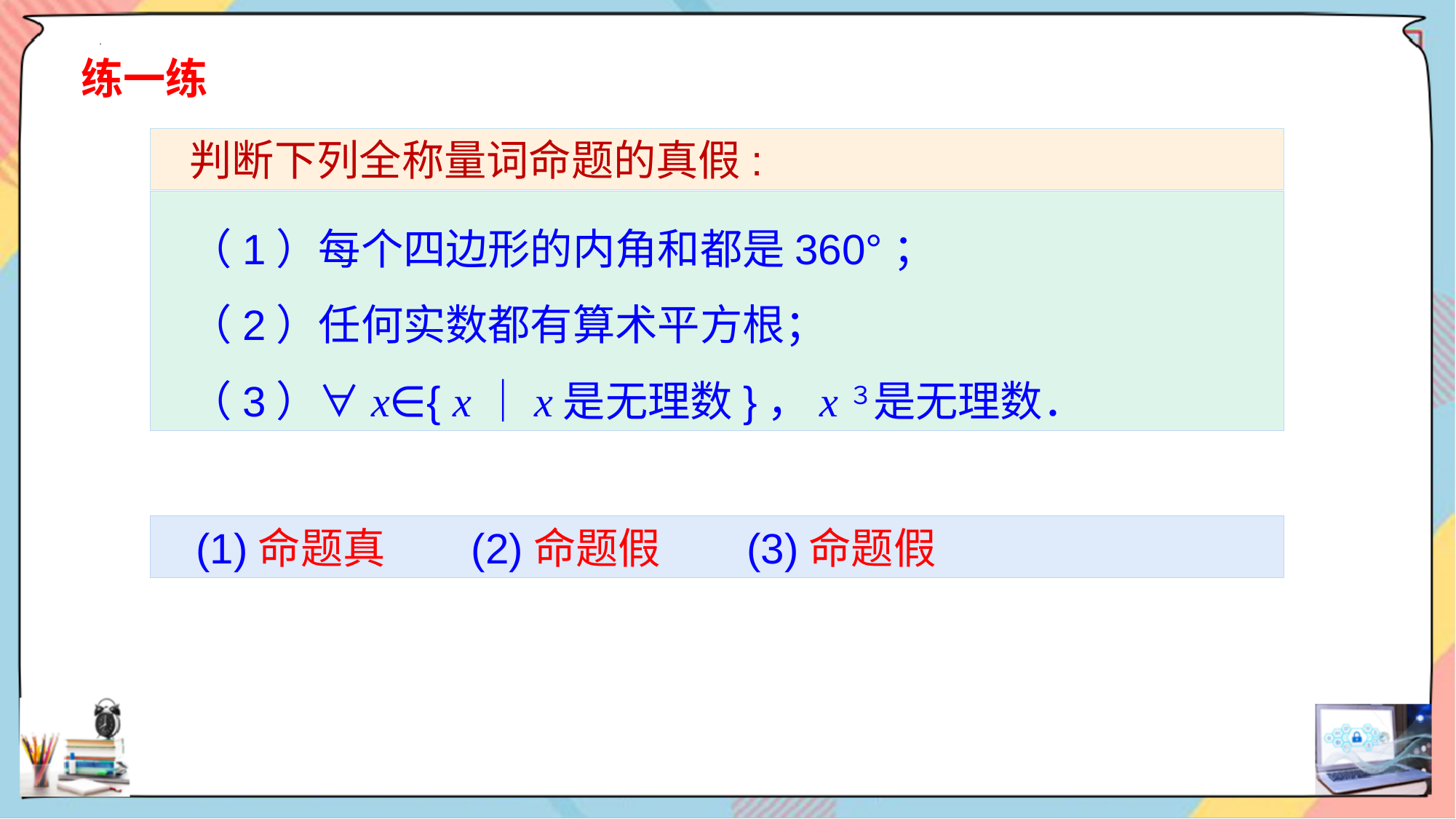

练一练
  判断下列全称量词命题的真假:
  （1）每个四边形的内角和都是360°；
  （2）任何实数都有算术平方根；
  （3）∀x∈{ x｜x是无理数}，x３是无理数．
   (1)命题真        (2)命题假        (3)命题假